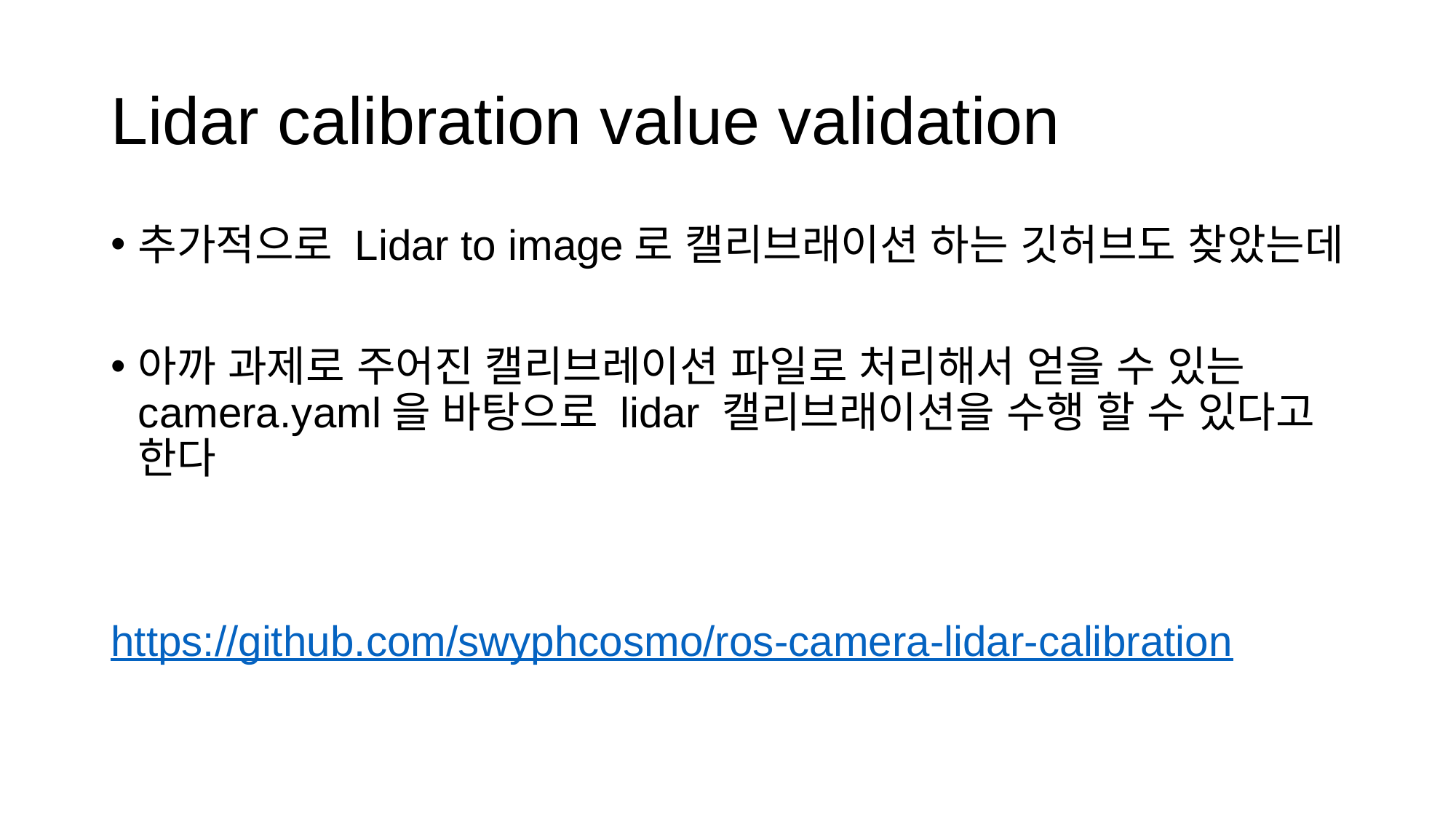

# Lidar calibration value validation
추가적으로 Lidar to image로 캘리브래이션 하는 깃허브도 찾았는데

아까 과제로 주어진 캘리브레이션 파일로 처리해서 얻을 수 있는 camera.yaml을 바탕으로 lidar 캘리브래이션을 수행 할 수 있다고 한다

https://github.com/swyphcosmo/ros-camera-lidar-calibration